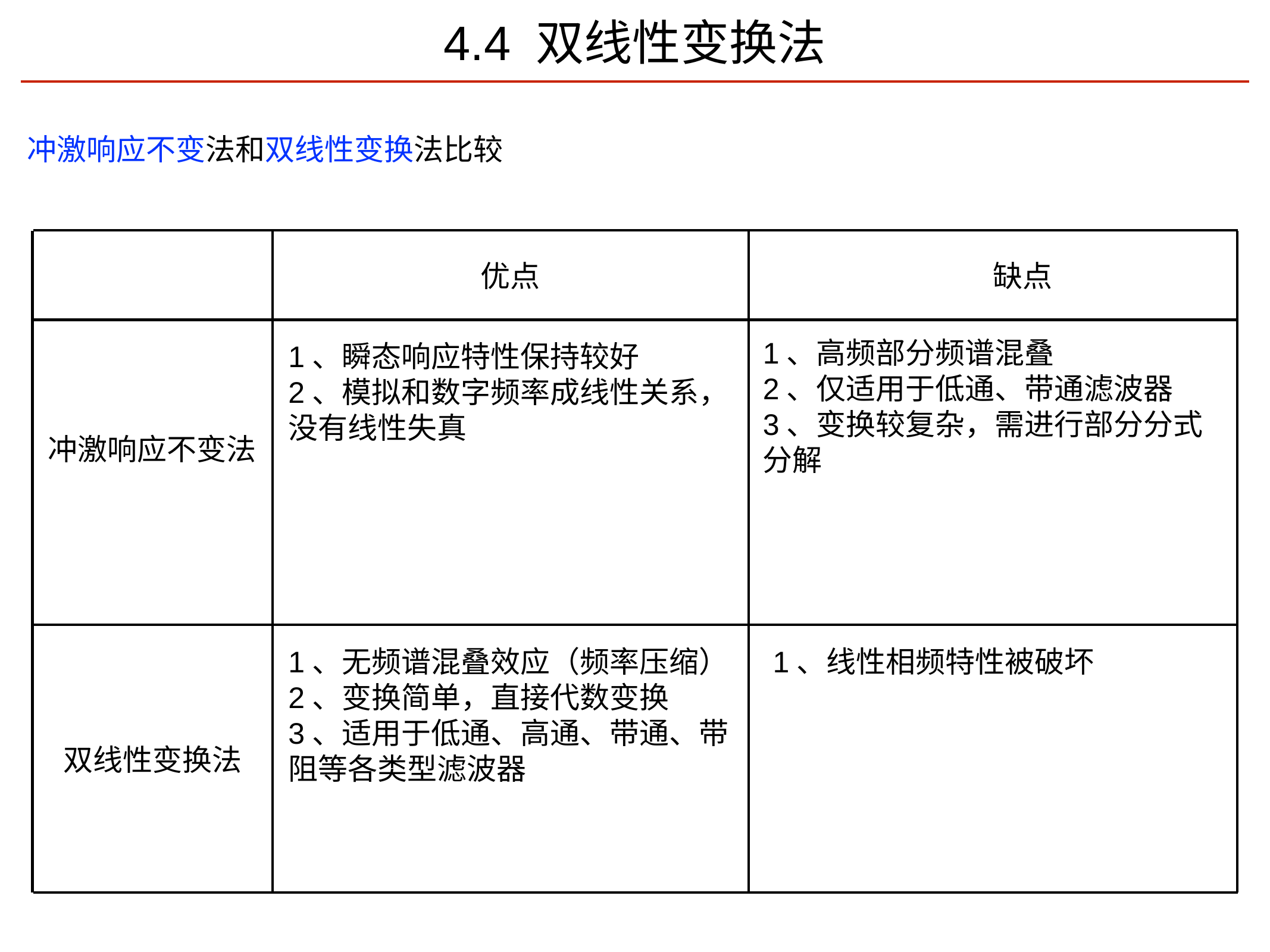

# 4.4 双线性变换法

冲激响应不变法和双线性变换法比较

优点
缺点

1、高频部分频谱混叠
2、仅适用于低通、带通滤波器
3、变换较复杂，需进行部分分式分解
1、瞬态响应特性保持较好
2、模拟和数字频率成线性关系，没有线性失真
冲激响应不变法

1、无频谱混叠效应（频率压缩）
2、变换简单，直接代数变换
3、适用于低通、高通、带通、带阻等各类型滤波器
1、线性相频特性被破坏
双线性变换法